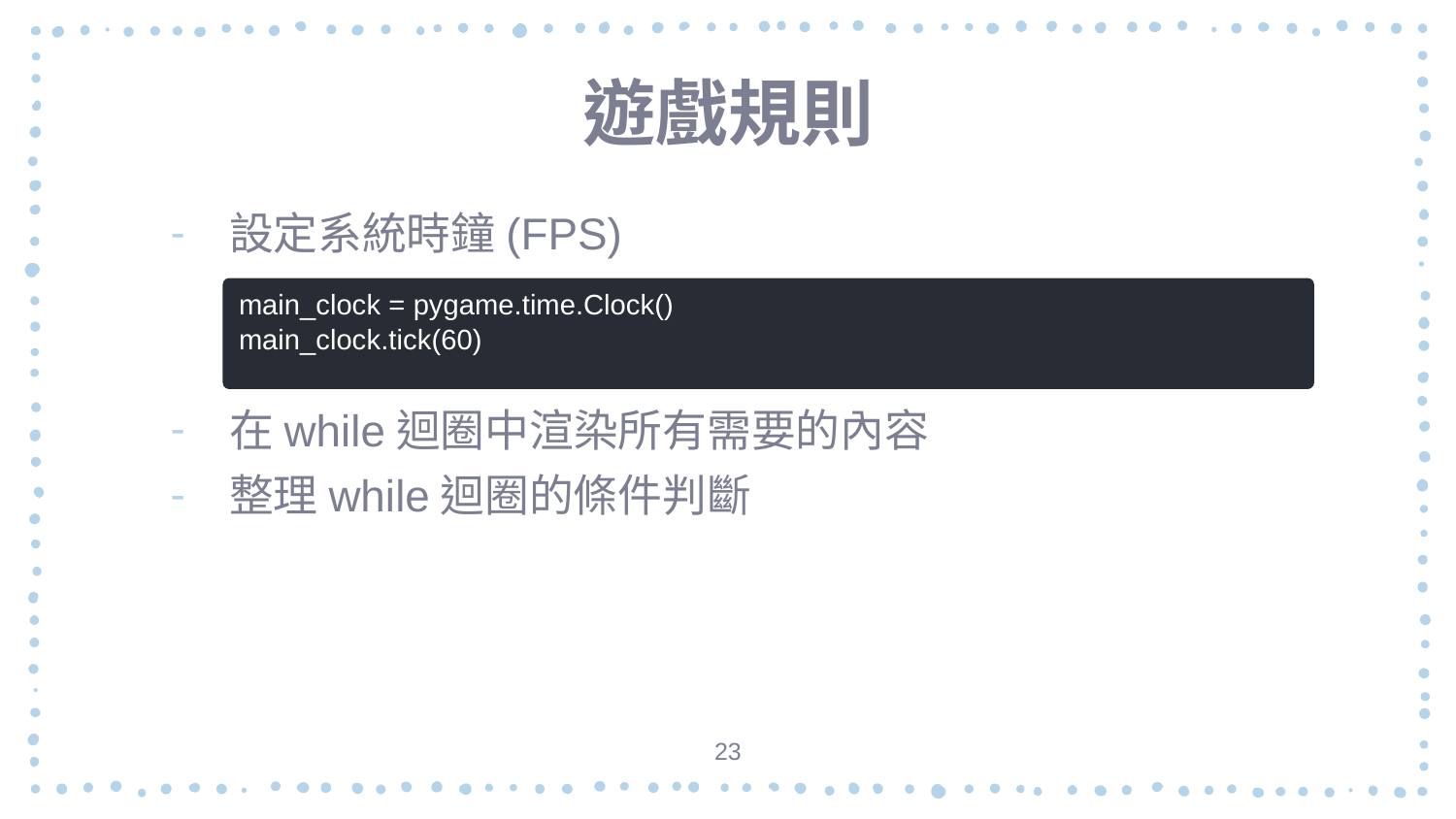

# 遊戲規則
設定系統時鐘(FPS)

在while迴圈中渲染所有需要的內容
整理while迴圈的條件判斷

main_clock = pygame.time.Clock()
main_clock.tick(60)
23